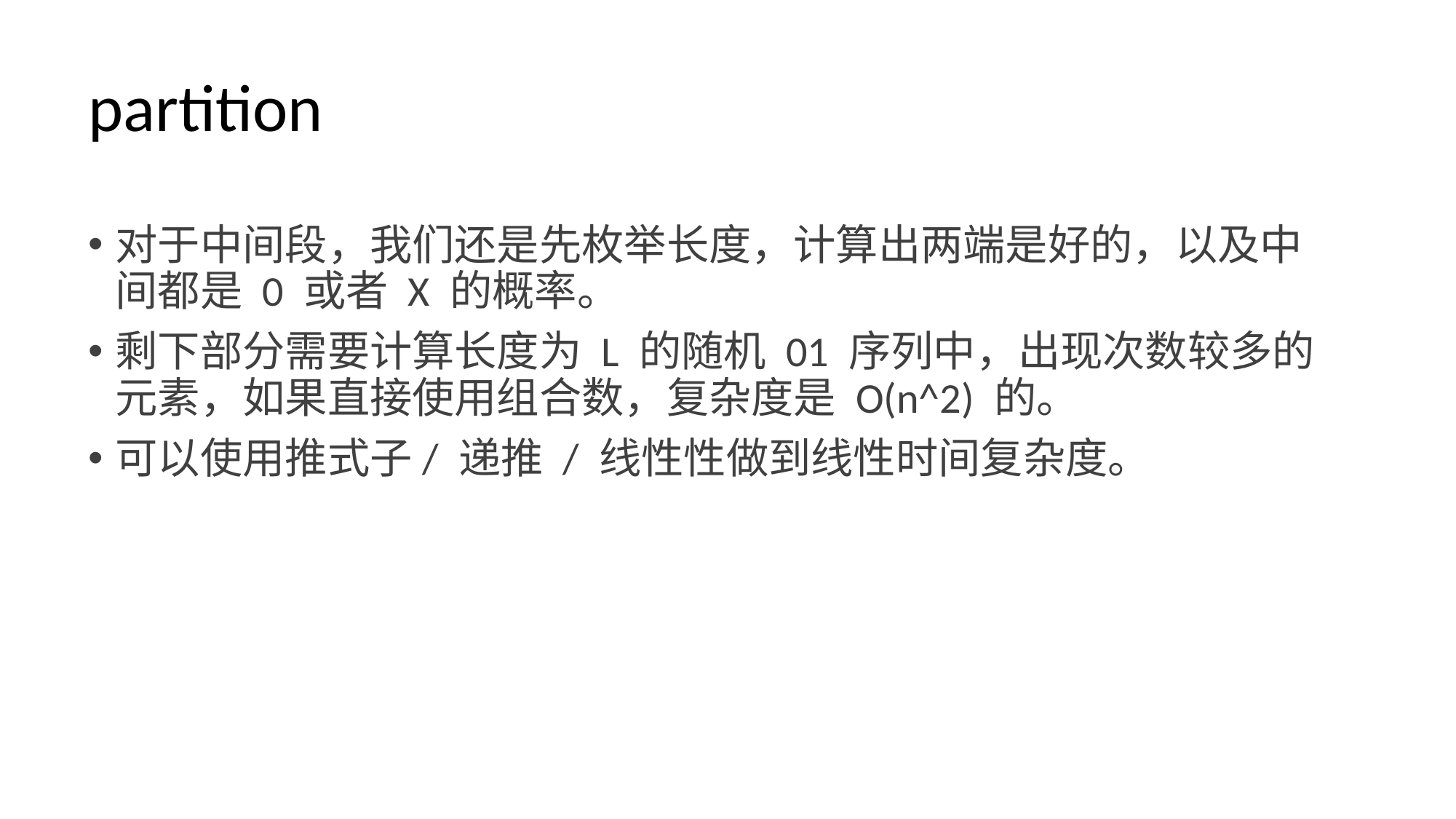

# partition
对于中间段，我们还是先枚举长度，计算出两端是好的，以及中间都是 0 或者 X 的概率。
剩下部分需要计算长度为 L 的随机 01 序列中，出现次数较多的元素，如果直接使用组合数，复杂度是 O(n^2) 的。
可以使用推式子/ 递推 / 线性性做到线性时间复杂度。